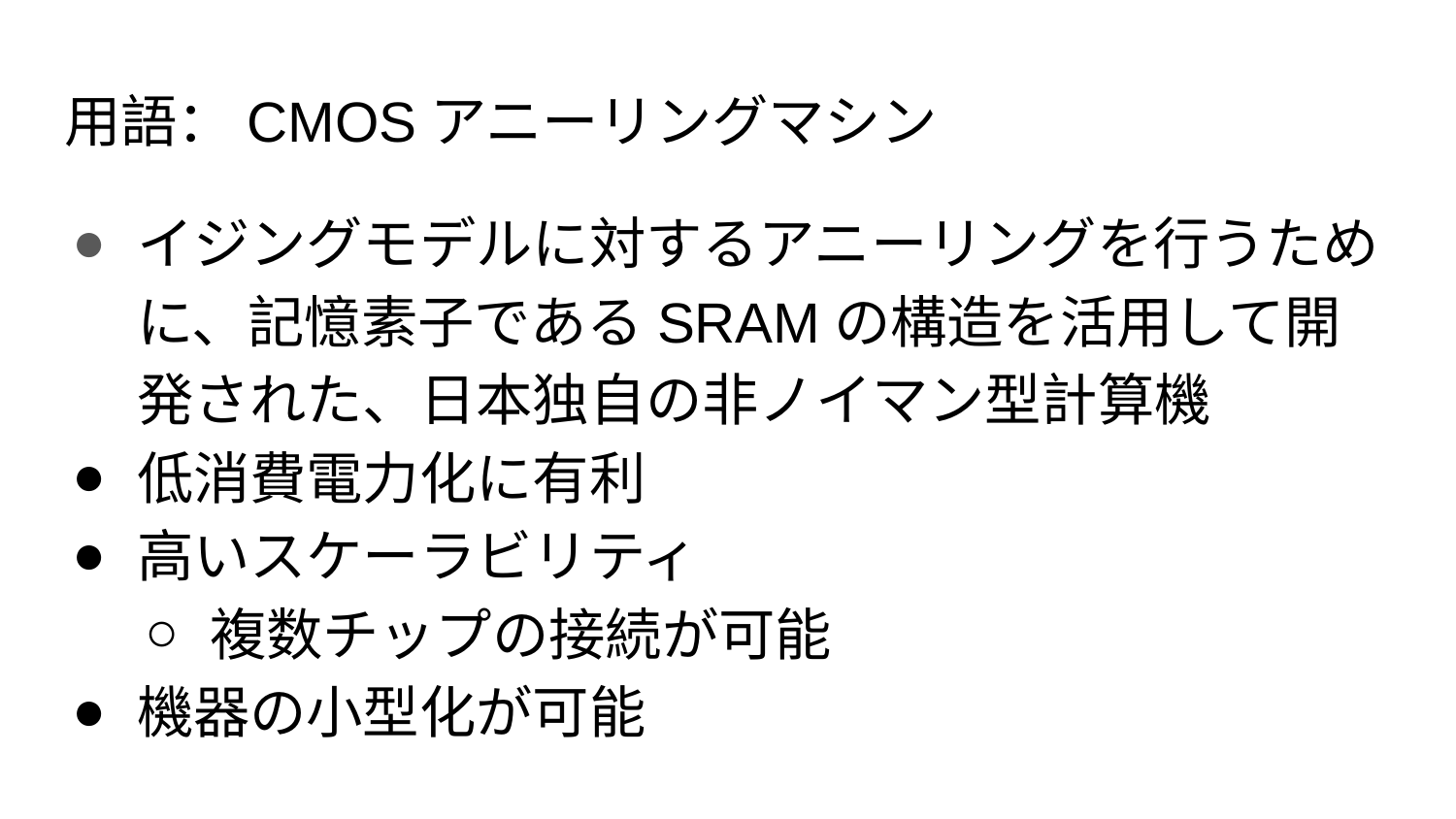

# 用語：CMOSアニーリングマシン
イジングモデルに対するアニーリングを行うために、記憶素子であるSRAMの構造を活用して開発された、日本独自の非ノイマン型計算機
低消費電力化に有利
高いスケーラビリティ
複数チップの接続が可能
機器の小型化が可能